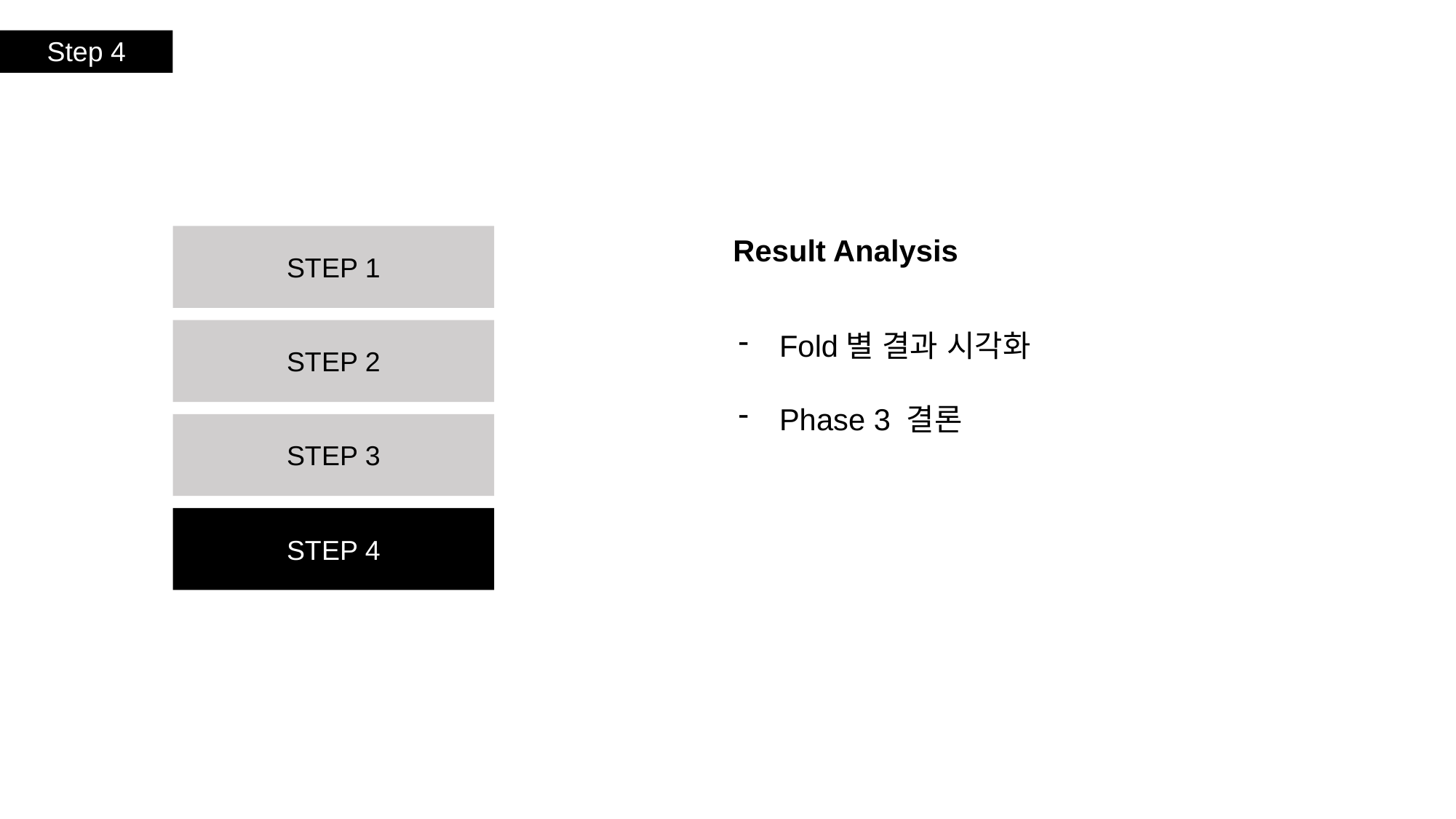

Step 4
STEP 1
Result Analysis
STEP 2
Fold별 결과 시각화

Phase 3 결론
STEP 3
STEP 4